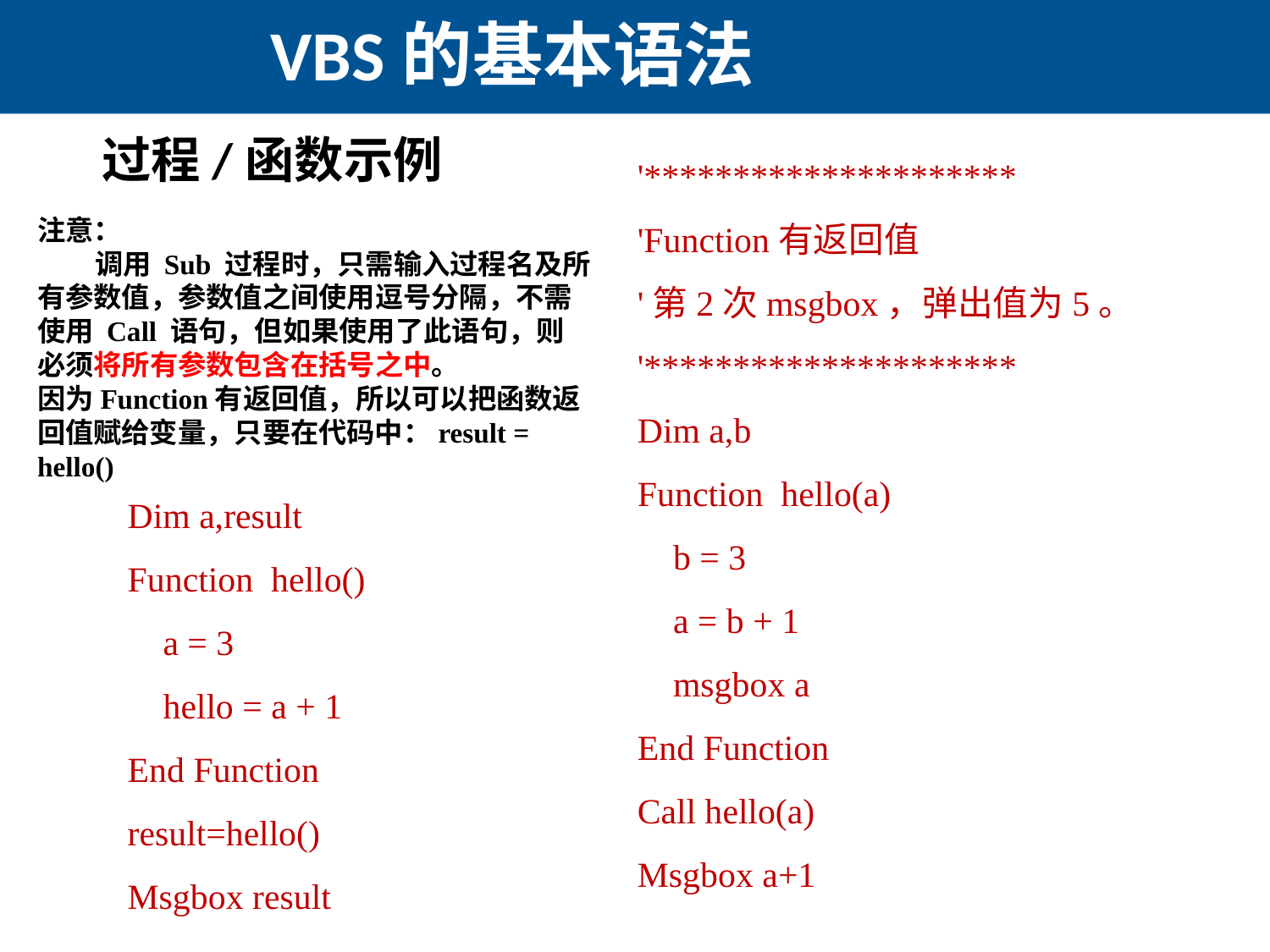

# VBS的基本语法
'*********************
'Function有返回值
'第2次msgbox，弹出值为5。
'*********************
Dim a,b
Function  hello(a)
    b = 3
    a = b + 1
    msgbox a
End Function
Call hello(a)
Msgbox a+1
过程/函数示例
注意：
        调用 Sub 过程时，只需输入过程名及所有参数值，参数值之间使用逗号分隔，不需使用 Call 语句，但如果使用了此语句，则必须将所有参数包含在括号之中。
因为Function有返回值，所以可以把函数返回值赋给变量，只要在代码中：result = hello()

Dim a,result
Function  hello()
    a = 3
    hello = a + 1
End Function
result=hello()
Msgbox result